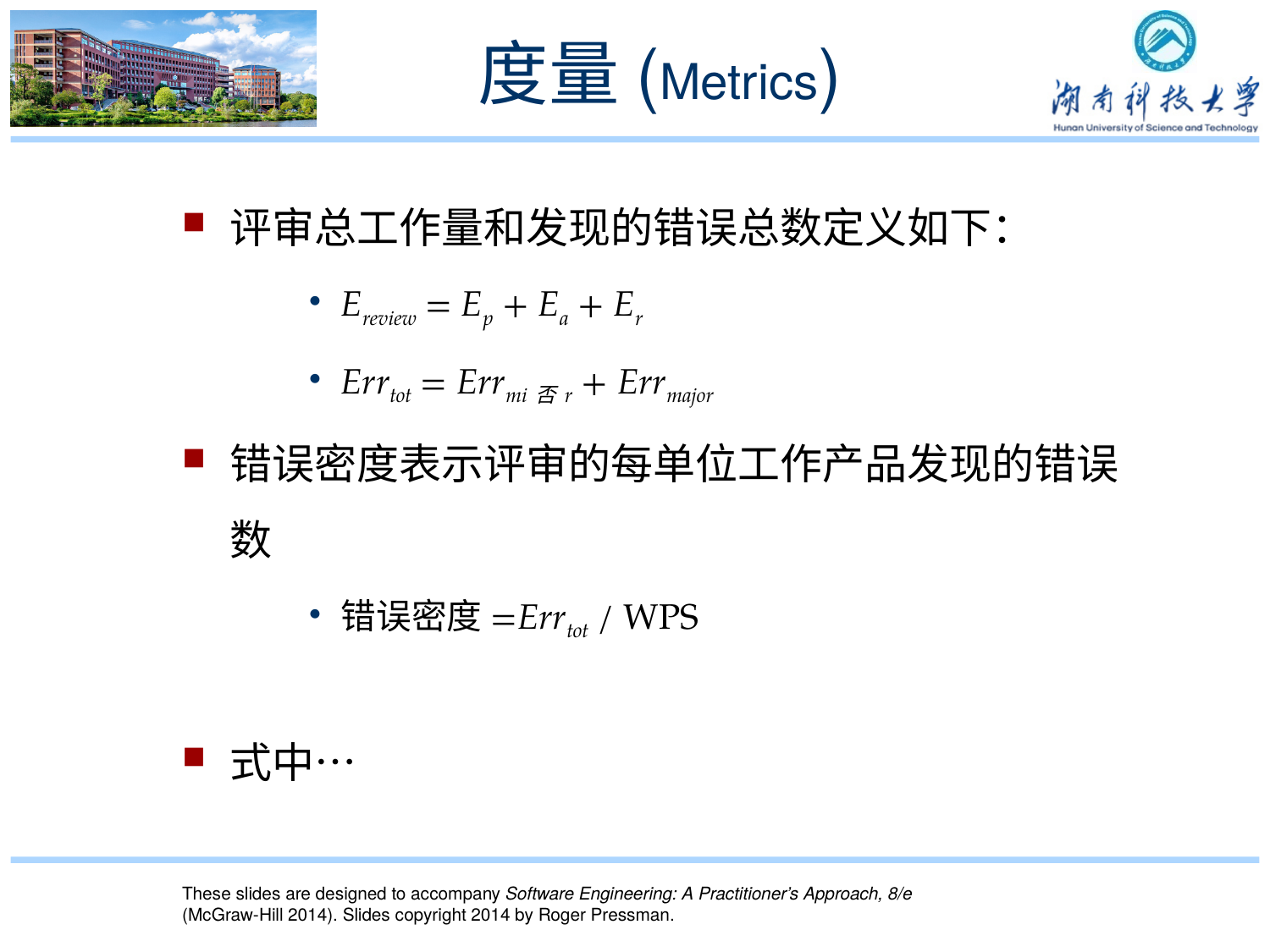

These slides are designed to accompany Software Engineering: A Practitioner’s Approach, 8/e (McGraw-Hill 2014). Slides copyright 2014 by Roger Pressman.
# 度量(Metrics)
评审总工作量和发现的错误总数定义如下：
Ereview = Ep + Ea + Er
Errtot = Errmi否r + Errmajor
错误密度表示评审的每单位工作产品发现的错误数
错误密度=Errtot / WPS

式中…
8